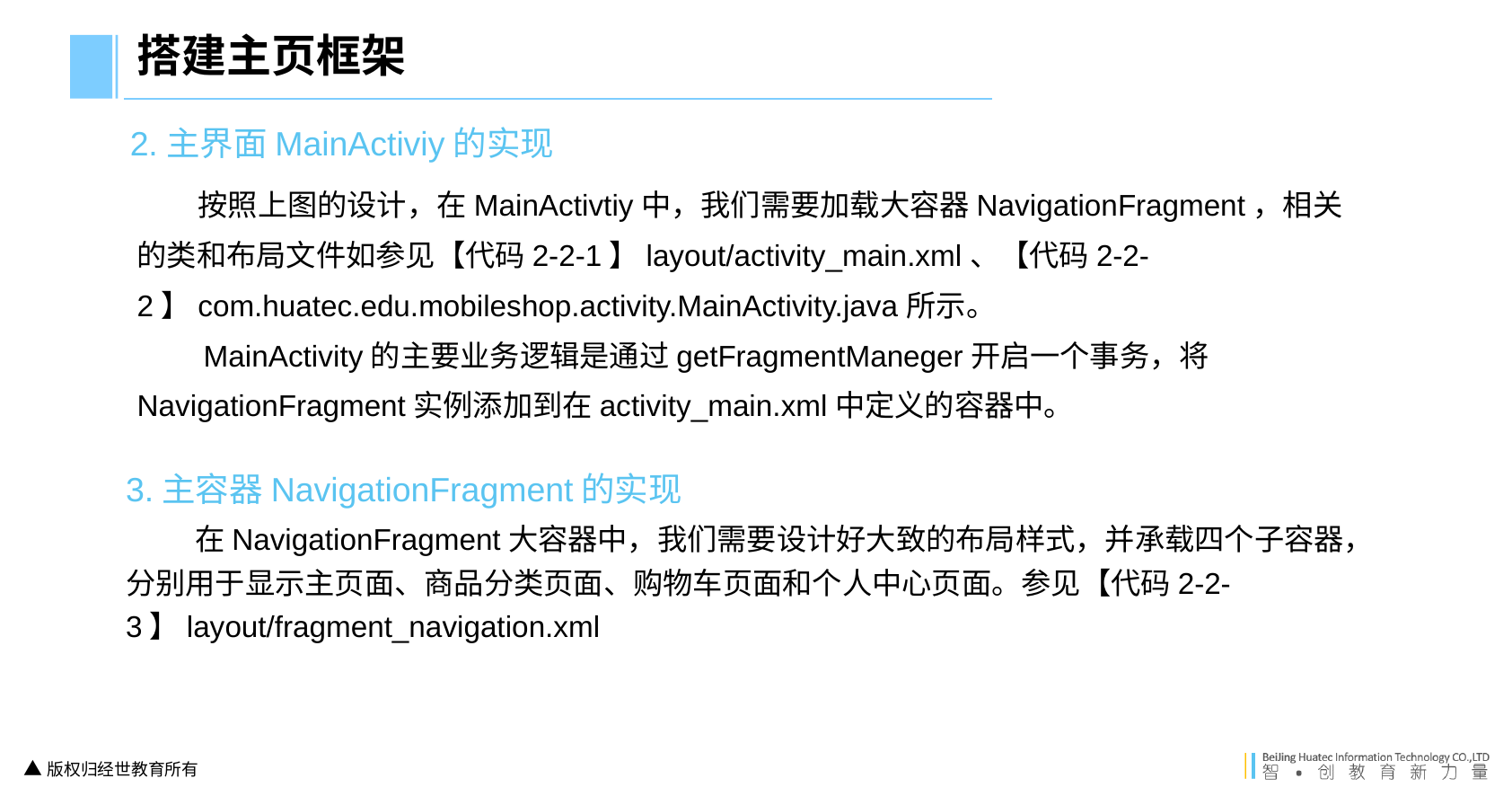

搭建主页框架

2.主界面MainActiviy的实现
        按照上图的设计，在MainActivtiy中，我们需要加载大容器NavigationFragment，相关的类和布局文件如参见【代码2-2-1】layout/activity_main.xml、【代码2-2-2】com.huatec.edu.mobileshop.activity.MainActivity.java所示。
        MainActivity的主要业务逻辑是通过getFragmentManeger开启一个事务，将NavigationFragment实例添加到在activity_main.xml中定义的容器中。
3.主容器NavigationFragment的实现
        在NavigationFragment大容器中，我们需要设计好大致的布局样式，并承载四个子容器，分别用于显示主页面、商品分类页面、购物车页面和个人中心页面。参见【代码2-2-3】layout/fragment_navigation.xml